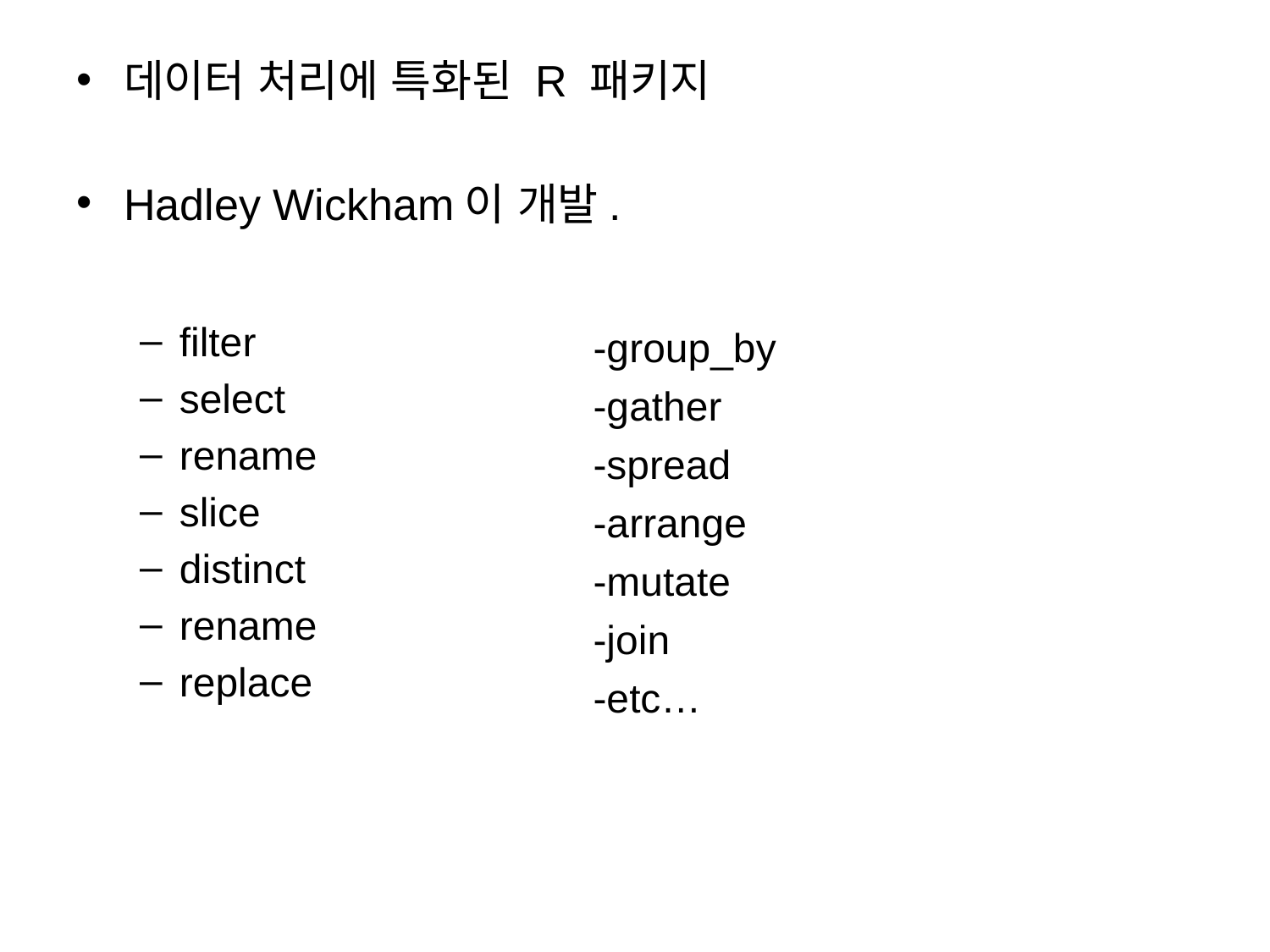

데이터 처리에 특화된 R 패키지

Hadley Wickham이 개발.

filter
select
rename
slice
distinct
rename
replace

-group_by
-gather
-spread
-arrange
-mutate
-join
-etc…